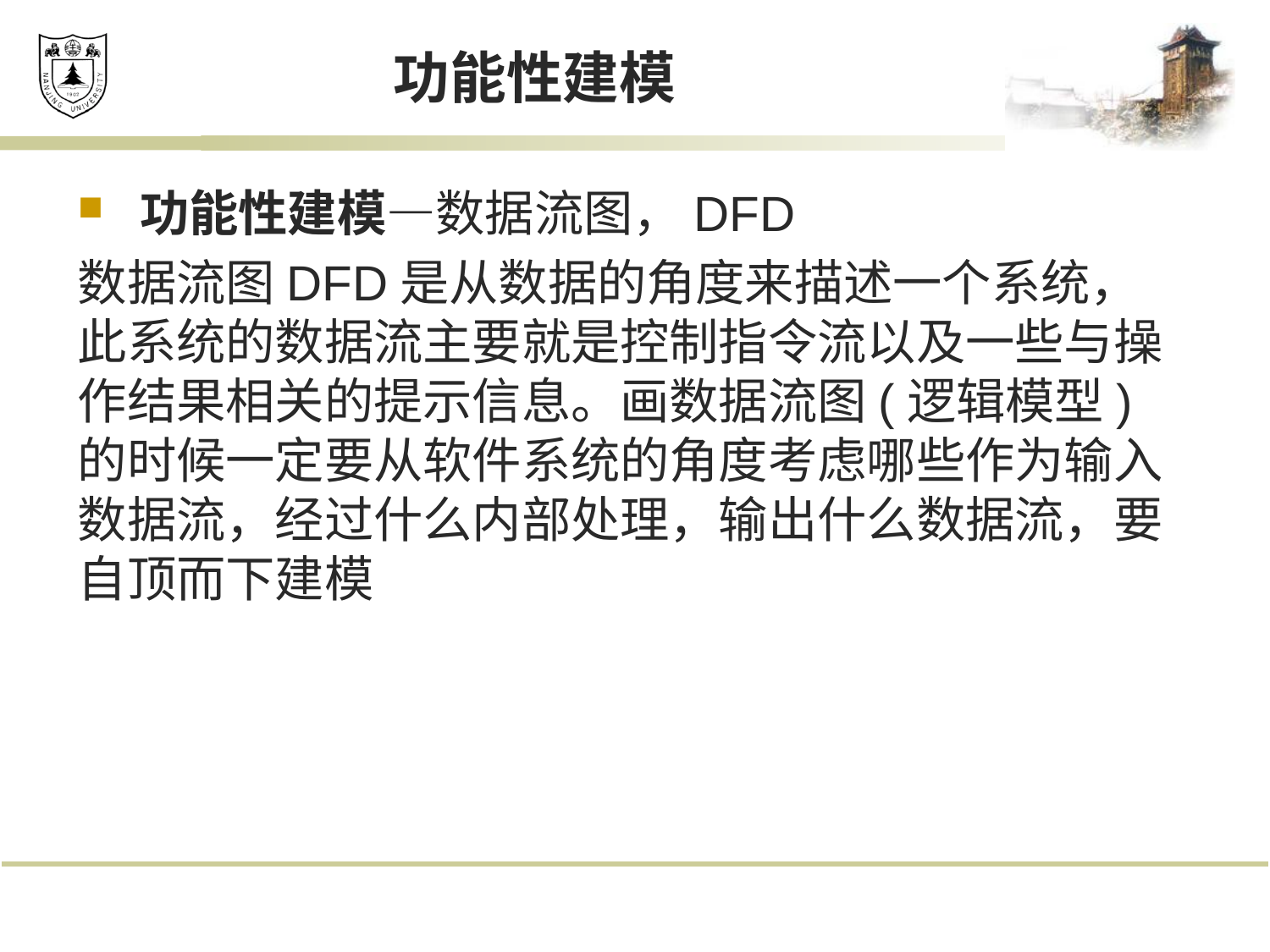

# 功能性建模
功能性建模—数据流图，DFD
数据流图DFD是从数据的角度来描述一个系统，此系统的数据流主要就是控制指令流以及一些与操作结果相关的提示信息。画数据流图(逻辑模型)的时候一定要从软件系统的角度考虑哪些作为输入数据流，经过什么内部处理，输出什么数据流，要自顶而下建模